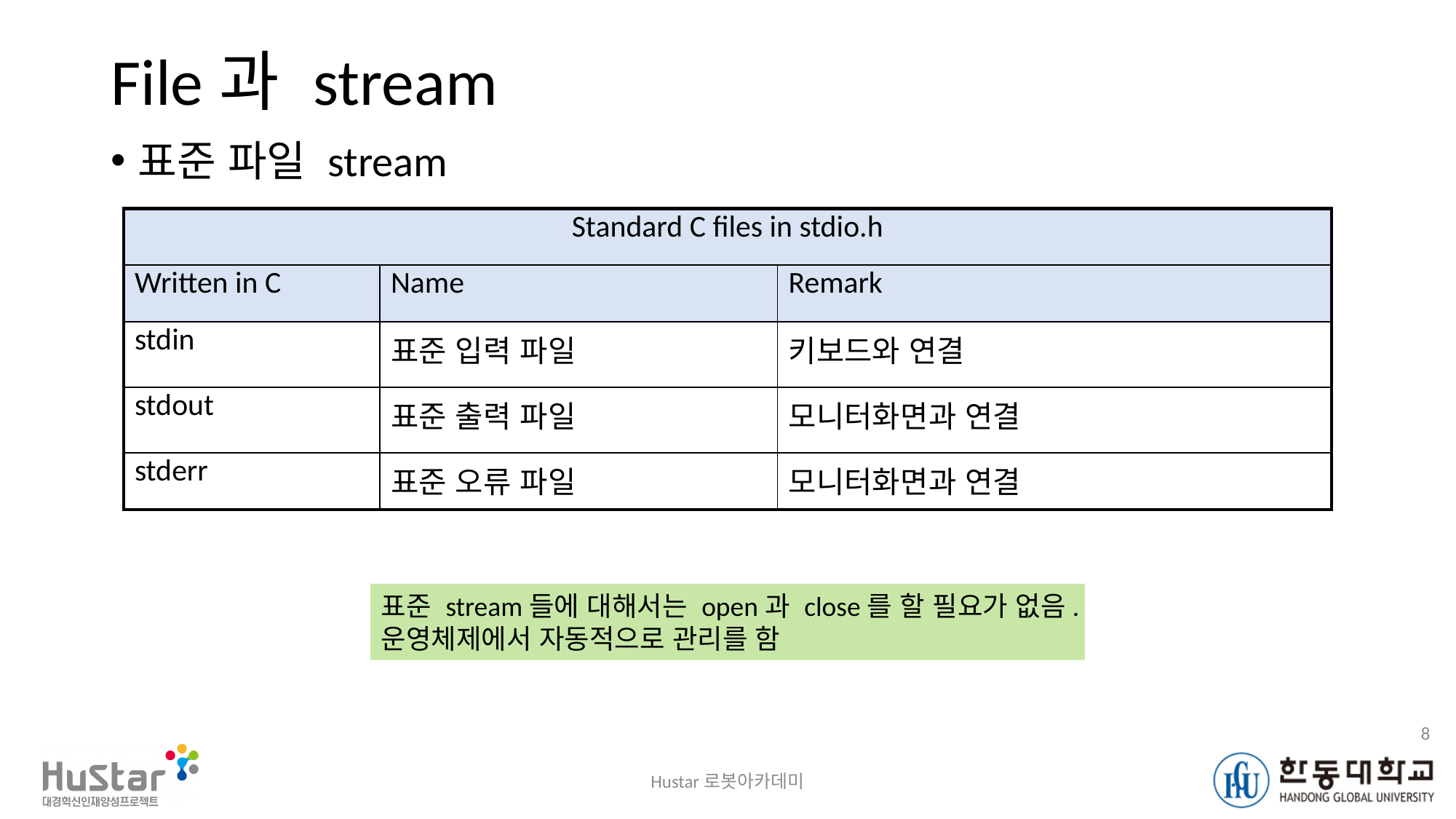

# File과 stream
표준 파일 stream
| Standard C files in stdio.h |  |  |
| --- | --- | --- |
| Written in C | Name | Remark |
| stdin | 표준 입력 파일 | 키보드와 연결 |
| stdout | 표준 출력 파일 | 모니터화면과 연결 |
| stderr | 표준 오류 파일 | 모니터화면과 연결 |
표준 stream들에 대해서는 open과 close를 할 필요가 없음.
운영체제에서 자동적으로 관리를 함
8
Hustar로봇아카데미